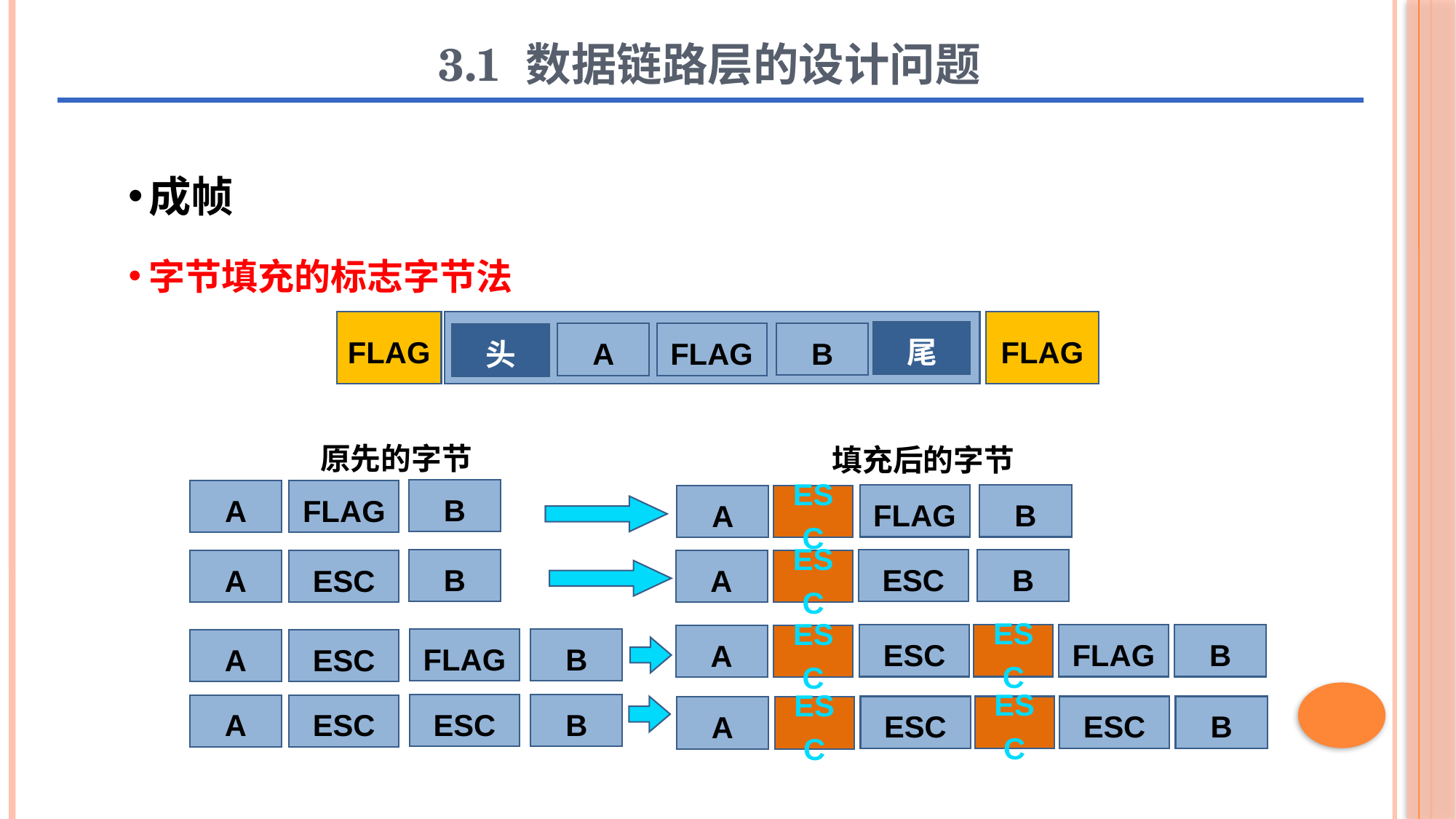

# 3.1 数据链路层的设计问题
成帧
字节填充的标志字节法

FLAG
A
FLAG
尾
B
A
FLAG
头
原先的字节
填充后的字节
B
A
FLAG
FLAG
B
A
ESC

B
A
ESC
ESC
B
A
ESC

ESC
ESC
FLAG
B
A
ESC

FLAG
B
A
ESC
ESC
B
A
ESC

ESC
ESC
ESC
B
A
ESC